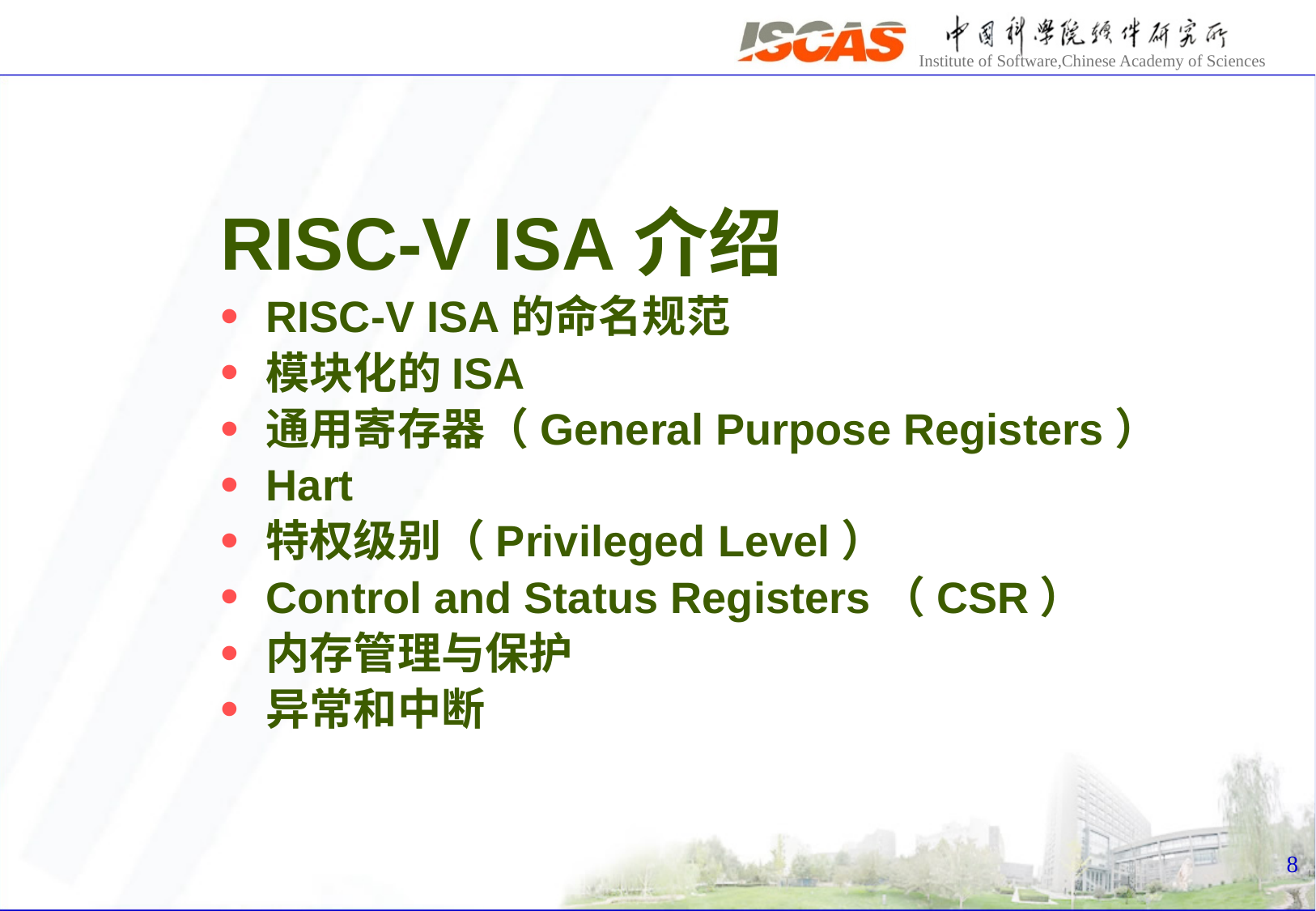

RISC-V ISA介绍
RISC-V ISA的命名规范
模块化的ISA
通用寄存器（General Purpose Registers）
Hart
特权级别（Privileged Level）
Control and Status Registers（CSR）
内存管理与保护
异常和中断

8